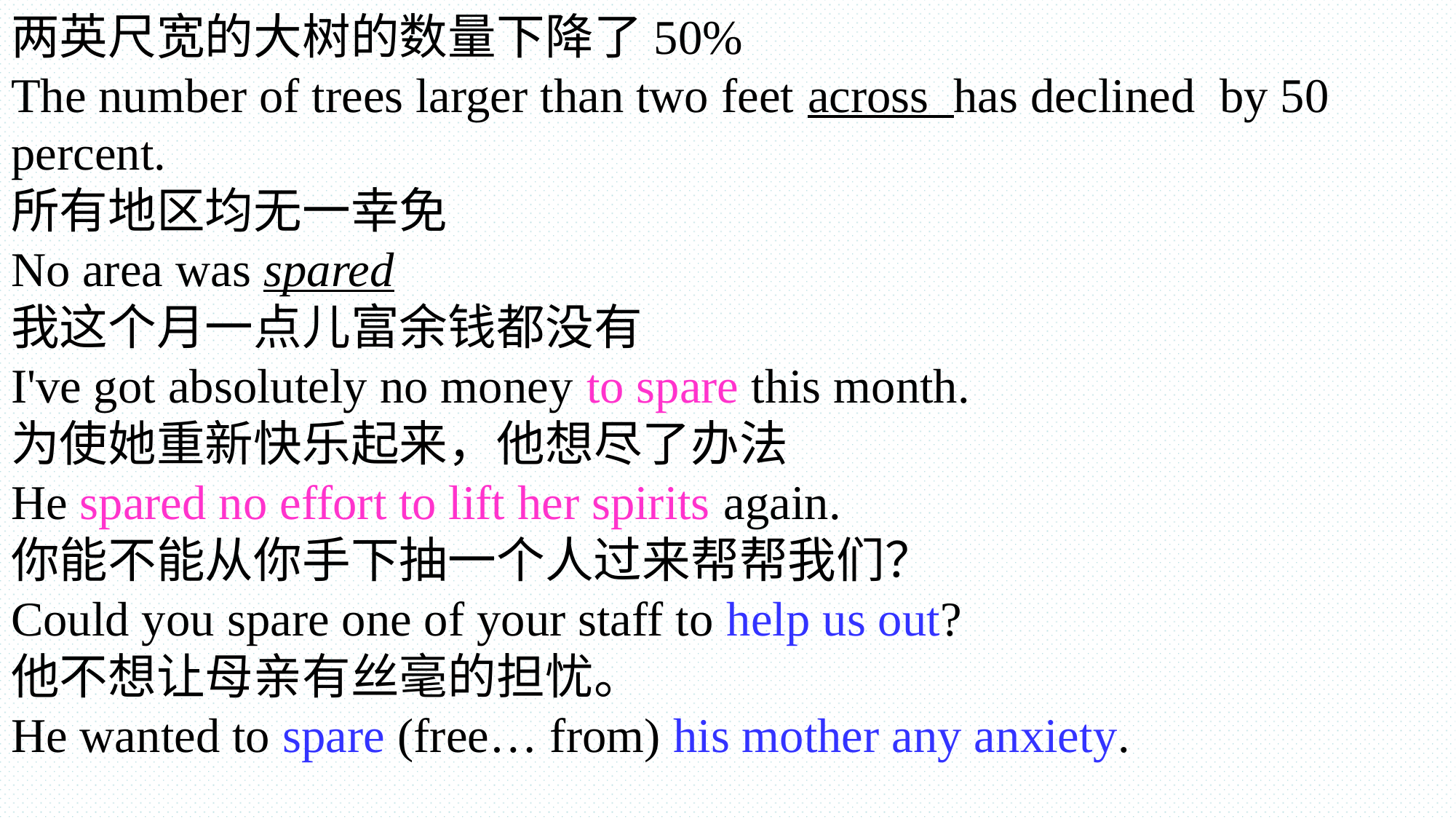

两英尺宽的大树的数量下降了50%
The number of trees larger than two feet across  has declined  by 50 percent.
所有地区均无一幸免
No area was spared
我这个月一点儿富余钱都没有
I've got absolutely no money to spare this month.
为使她重新快乐起来，他想尽了办法
He spared no effort to lift her spirits again.
你能不能从你手下抽一个人过来帮帮我们？
Could you spare one of your staff to help us out?
他不想让母亲有丝毫的担忧。
He wanted to spare (free… from) his mother any anxiety.